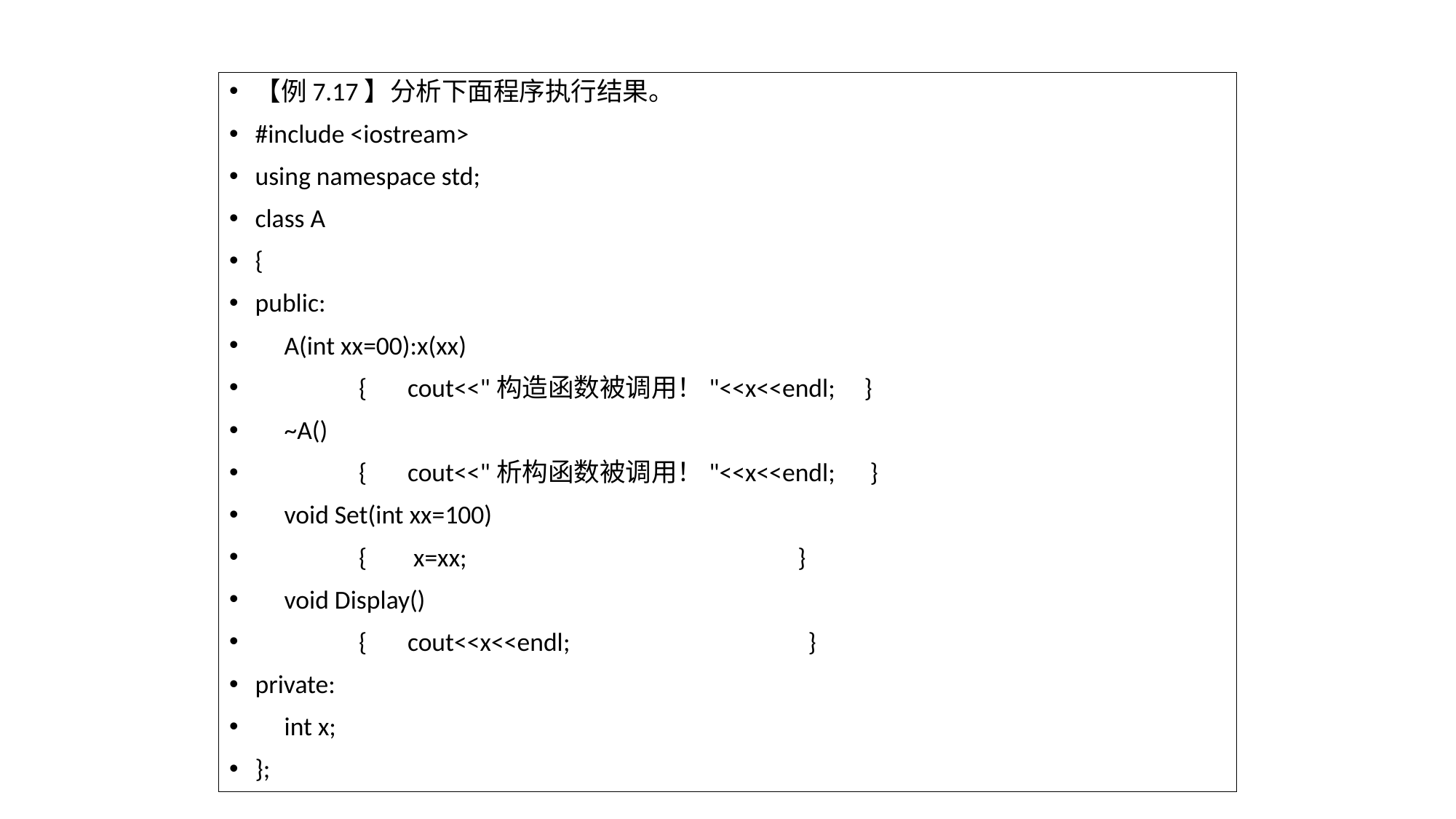

【例7.17】分析下面程序执行结果。
#include <iostream>
using namespace std;
class A
{
public:
     A(int xx=00):x(xx)
	{       cout<<"构造函数被调用！"<<x<<endl;     }
     ~A()
	{       cout<<"析构函数被调用！"<<x<<endl;      }
     void Set(int xx=100)
	{        x=xx;                                                         }
     void Display()
	{       cout<<x<<endl;                                         }
private:
     int x;
};